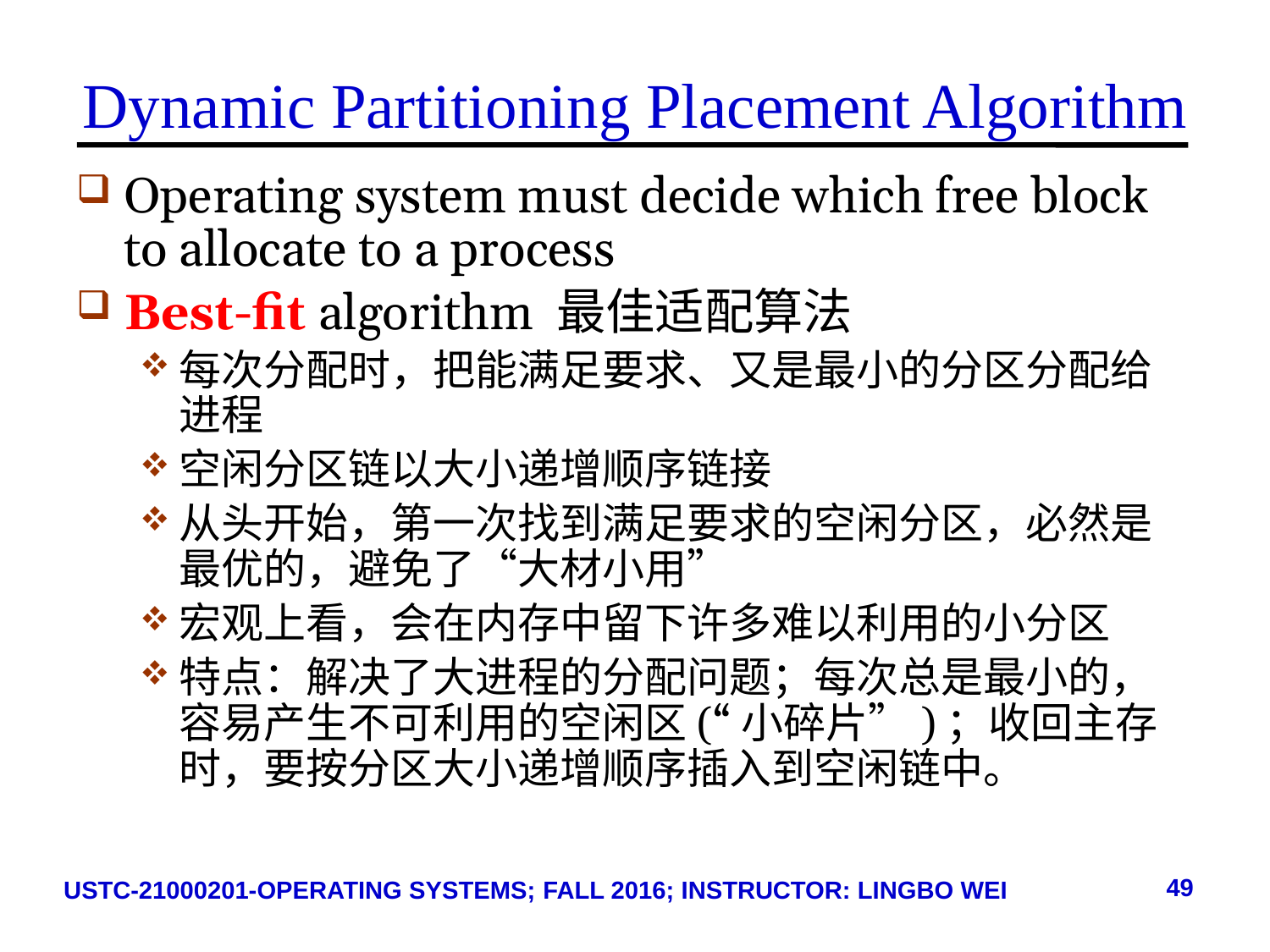

# Dynamic Partitioning Placement Algorithm
Operating system must decide which free block to allocate to a process
Best-fit algorithm 最佳适配算法
每次分配时，把能满足要求、又是最小的分区分配给进程
空闲分区链以大小递增顺序链接
从头开始，第一次找到满足要求的空闲分区，必然是最优的，避免了“大材小用”
宏观上看，会在内存中留下许多难以利用的小分区
特点：解决了大进程的分配问题；每次总是最小的，容易产生不可利用的空闲区(“小碎片”)；收回主存时，要按分区大小递增顺序插入到空闲链中。
49
USTC-21000201-OPERATING SYSTEMS; FALL 2016; INSTRUCTOR: LINGBO WEI